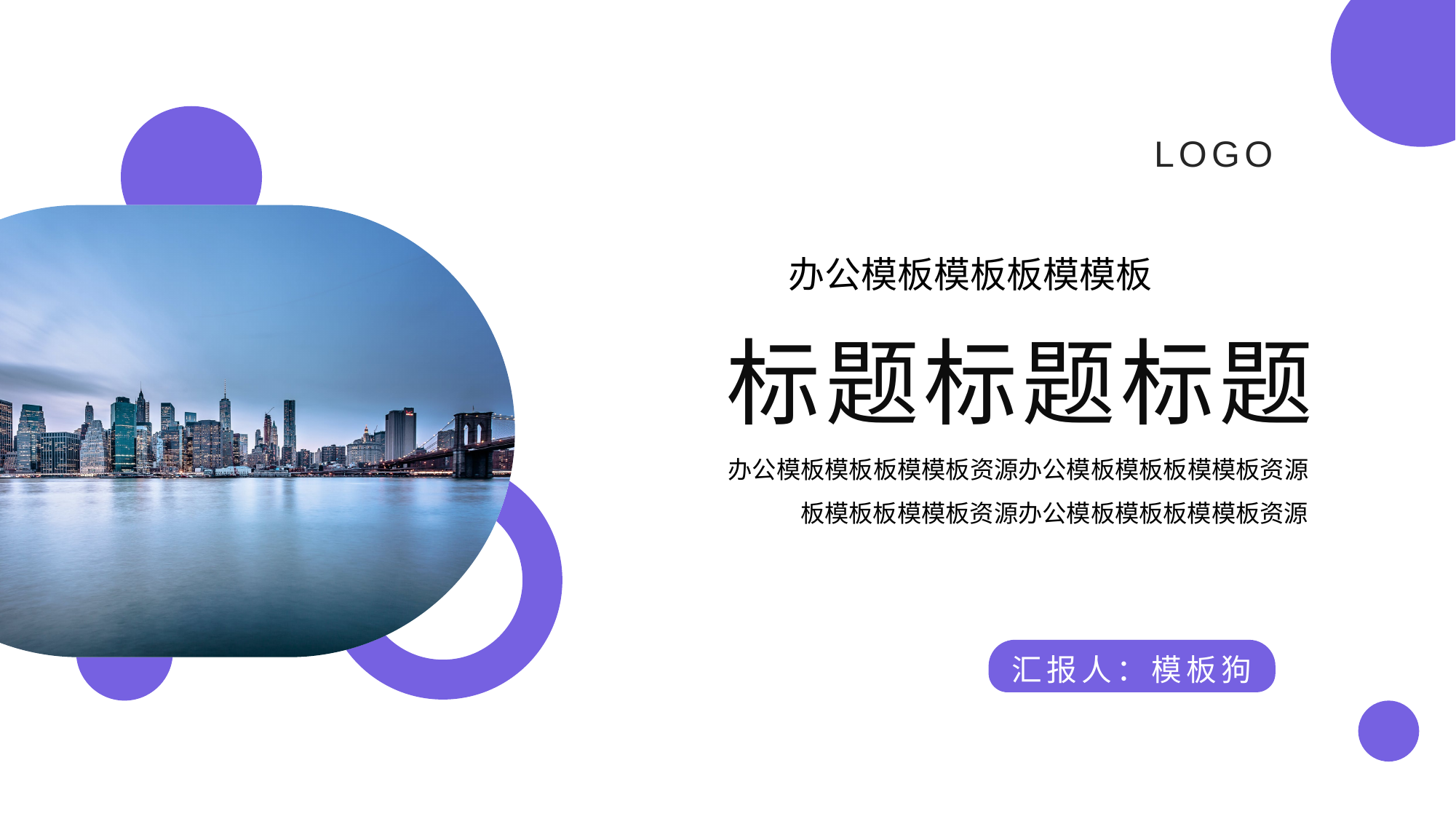

LOGO

办公模板模板板模模板
标题标题标题
办公模板模板板模模板资源办公模板模板板模模板资源板模板板模模板资源办公模板模板板模模板资源

汇报人：模板狗